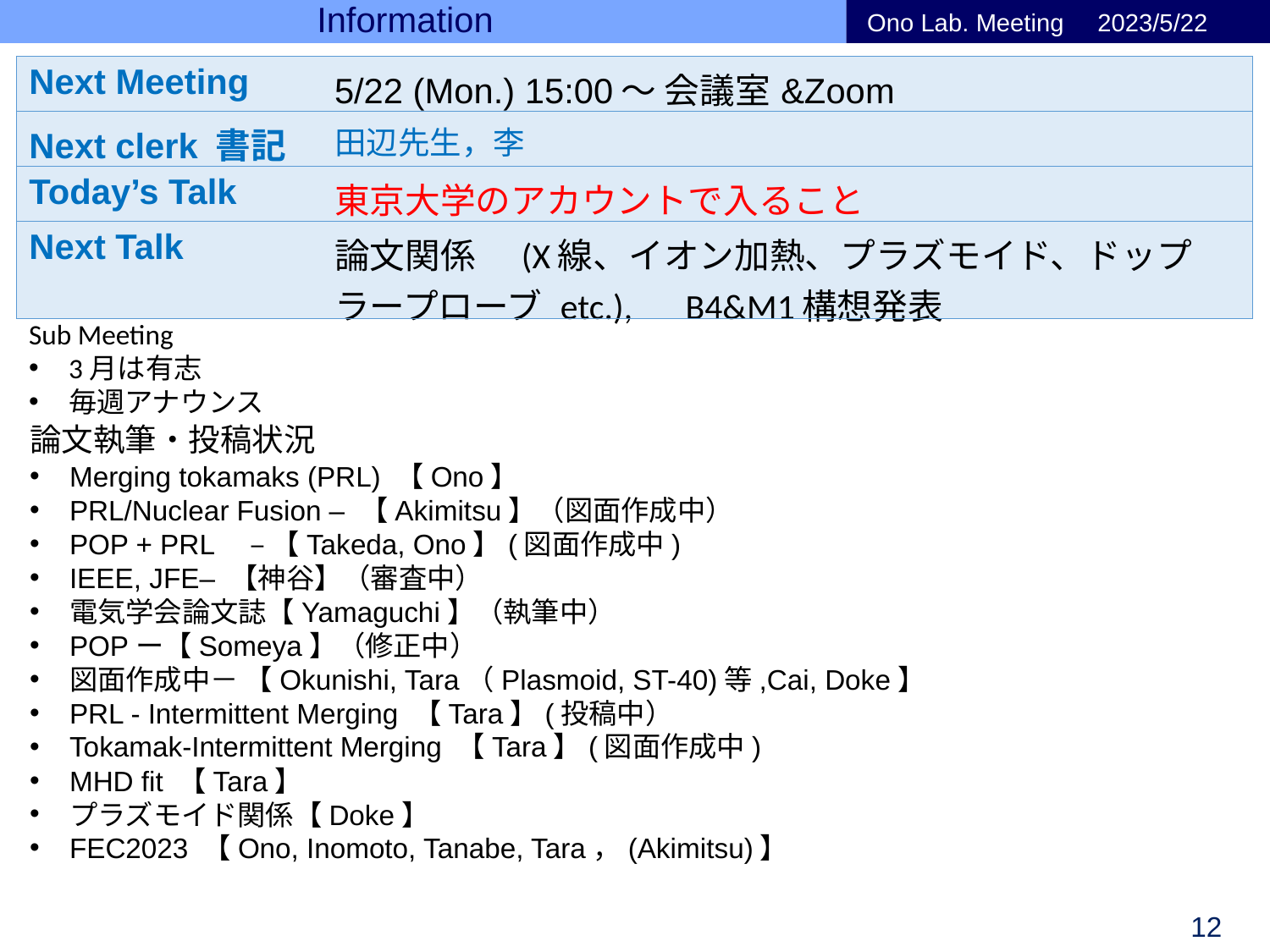

# Information
2023/5/22
Ono Lab. Meeting
| Next Meeting | 5/22 (Mon.) 15:00～ 会議室&Zoom |
| --- | --- |
| Next clerk 書記 | 田辺先生，李 |
| Today’s Talk | 東京大学のアカウントで入ること |
| Next Talk | 論文関係　(X線、イオン加熱、プラズモイド、ドップラープローブ etc.),　B4&M1構想発表 |
Sub Meeting
3月は有志
毎週アナウンス
論文執筆・投稿状況
Merging tokamaks (PRL) 【Ono】
PRL/Nuclear Fusion – 【Akimitsu】（図面作成中）
POP + PRL　– 【Takeda, Ono】(図面作成中)
IEEE, JFE– 【神谷】（審査中）
電気学会論文誌【Yamaguchi】（執筆中）
POPー【Someya】（修正中）
図面作成中－ 【Okunishi, Tara（Plasmoid, ST-40)等,Cai, Doke】
PRL - Intermittent Merging 【Tara】(投稿中）
Tokamak-Intermittent Merging 【Tara】(図面作成中)
MHD fit 【Tara】
プラズモイド関係【Doke】
FEC2023 【Ono, Inomoto, Tanabe, Tara，(Akimitsu)】
12